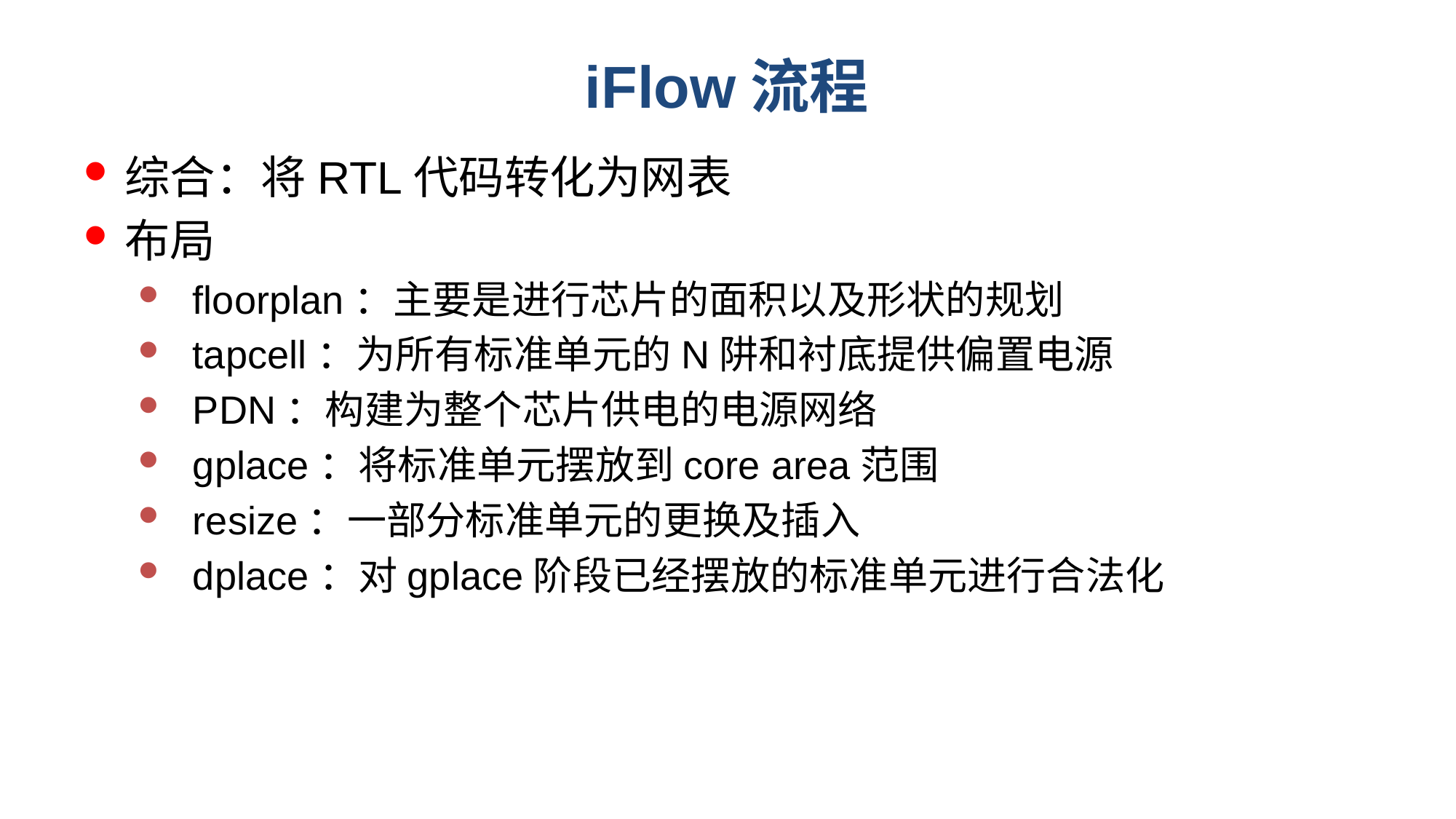

# iFlow流程
综合：将RTL代码转化为网表
布局
floorplan：主要是进行芯片的面积以及形状的规划
tapcell：为所有标准单元的N阱和衬底提供偏置电源
PDN：构建为整个芯片供电的电源网络
gplace：将标准单元摆放到core area范围
resize：一部分标准单元的更换及插入
dplace：对gplace阶段已经摆放的标准单元进行合法化